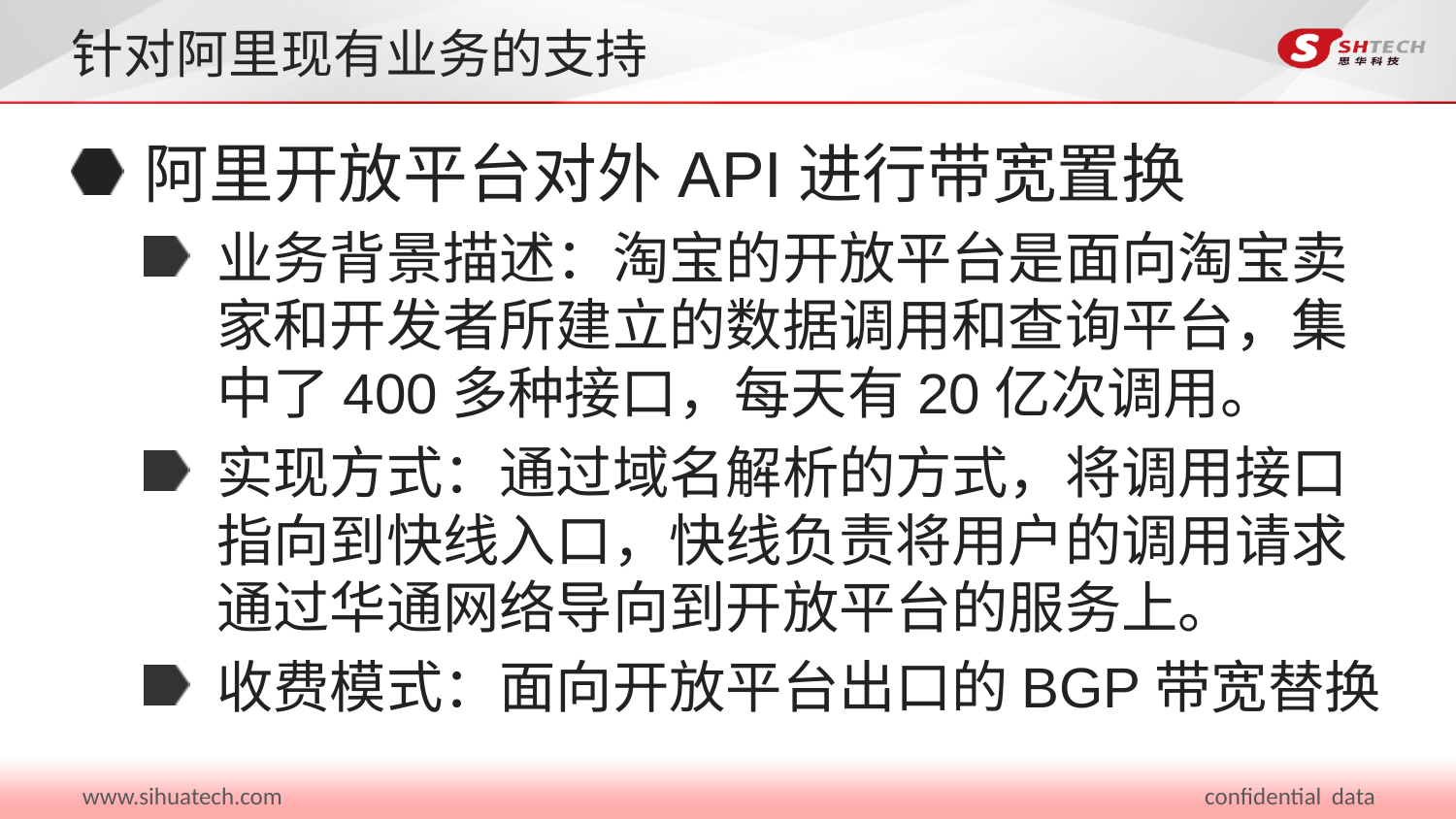

# 针对阿里现有业务的支持
阿里开放平台对外API进行带宽置换
业务背景描述：淘宝的开放平台是面向淘宝卖家和开发者所建立的数据调用和查询平台，集中了400多种接口，每天有20亿次调用。
实现方式：通过域名解析的方式，将调用接口指向到快线入口，快线负责将用户的调用请求通过华通网络导向到开放平台的服务上。
收费模式：面向开放平台出口的BGP带宽替换